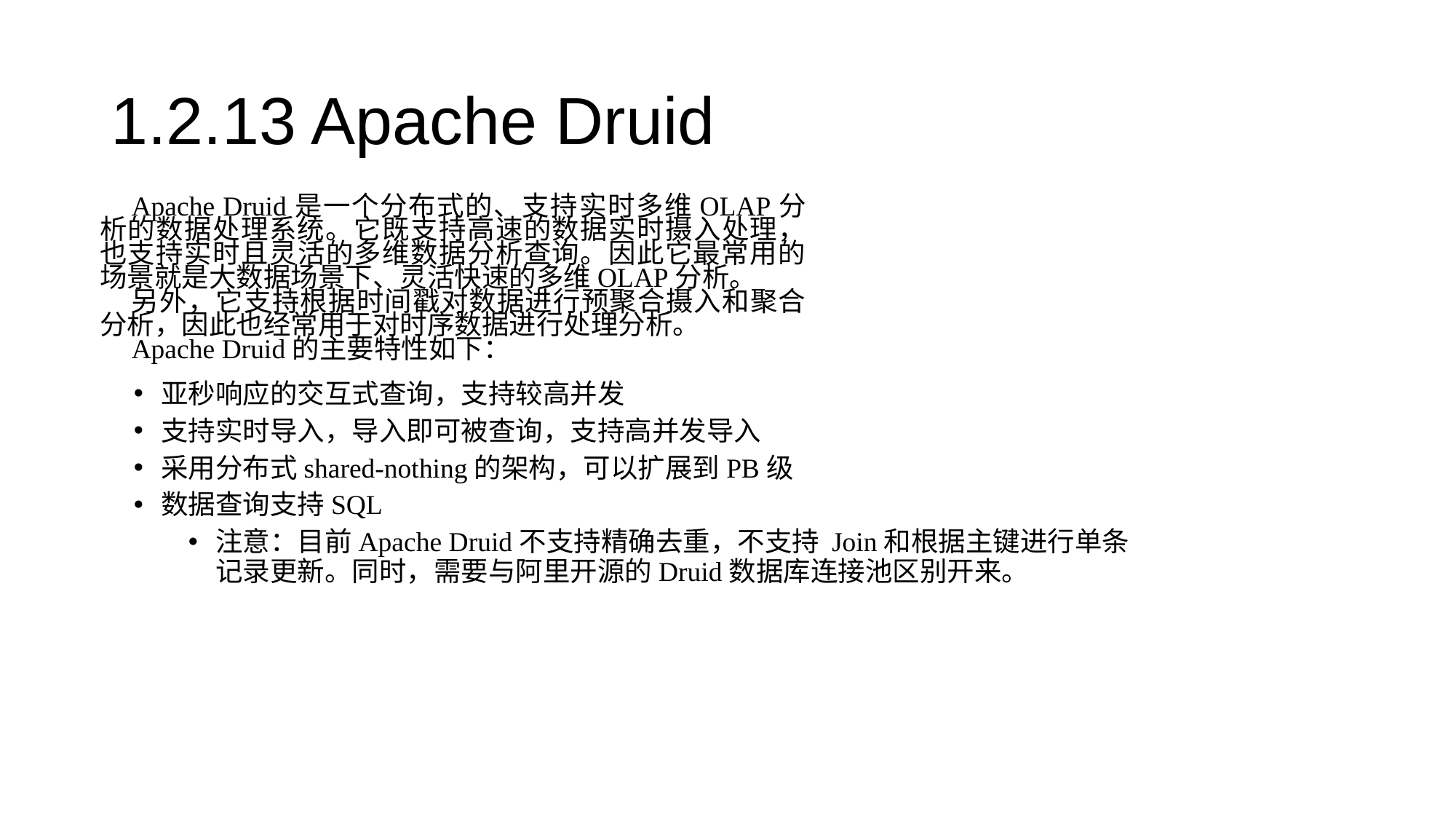

# 1.2.13 Apache Druid
Apache Druid是一个分布式的、支持实时多维OLAP分析的数据处理系统。它既支持高速的数据实时摄入处理，也支持实时且灵活的多维数据分析查询。因此它最常用的场景就是大数据场景下、灵活快速的多维OLAP分析。
另外，它支持根据时间戳对数据进行预聚合摄入和聚合分析，因此也经常用于对时序数据进行处理分析。
Apache Druid的主要特性如下：
亚秒响应的交互式查询，支持较高并发
支持实时导入，导入即可被查询，支持高并发导入
采用分布式shared-nothing的架构，可以扩展到PB级
数据查询支持SQL
注意：目前Apache Druid不支持精确去重，不支持 Join和根据主键进行单条记录更新。同时，需要与阿里开源的Druid数据库连接池区别开来。